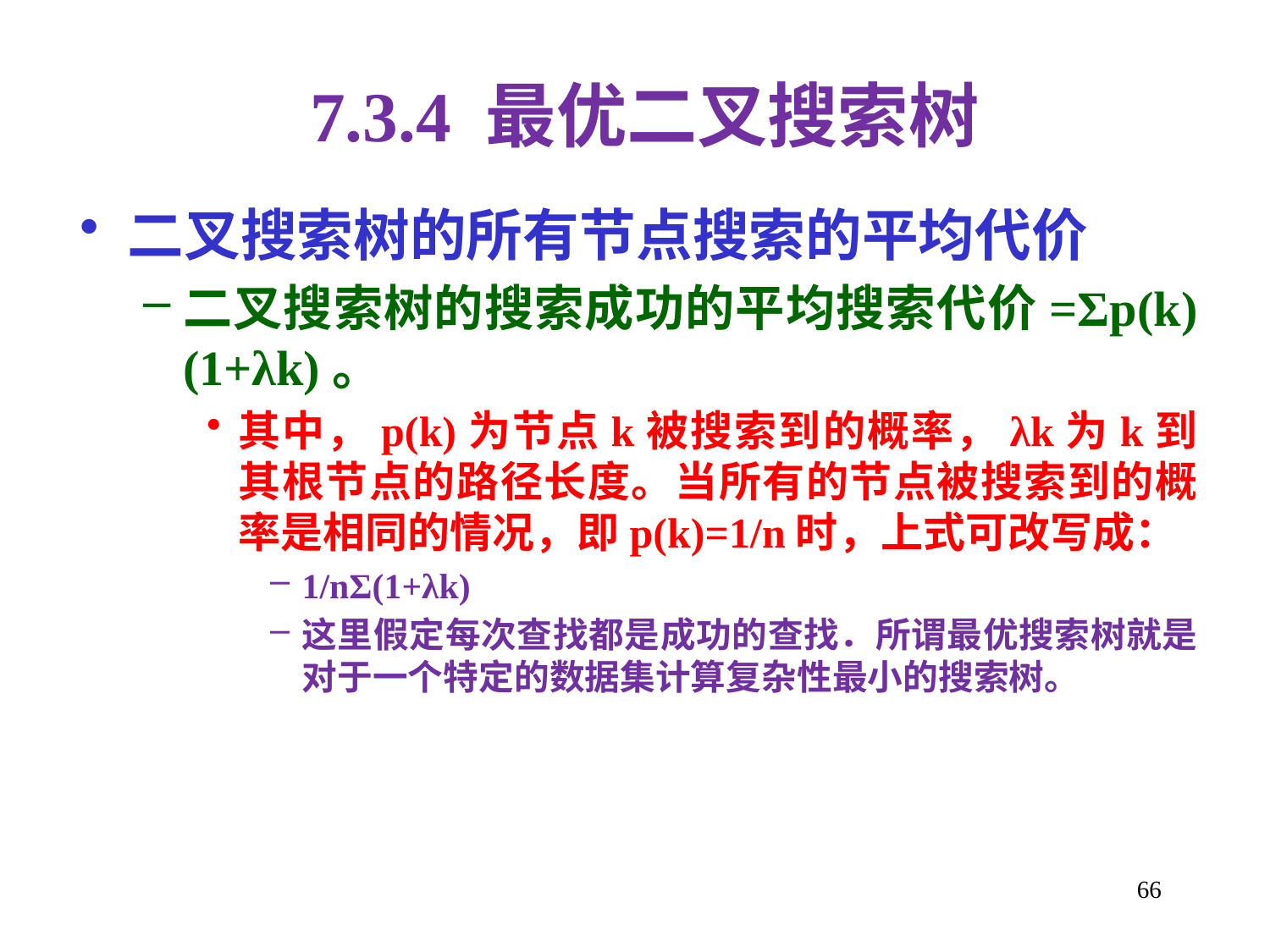

7.3.4 最优二叉搜索树
二叉搜索树的所有节点搜索的平均代价
二叉搜索树的搜索成功的平均搜索代价=Σp(k)(1+λk)。
其中，p(k)为节点k被搜索到的概率，λk为k到其根节点的路径长度。当所有的节点被搜索到的概率是相同的情况，即p(k)=1/n时，上式可改写成：
1/nΣ(1+λk)
这里假定每次查找都是成功的查找．所谓最优搜索树就是对于一个特定的数据集计算复杂性最小的搜索树。
66